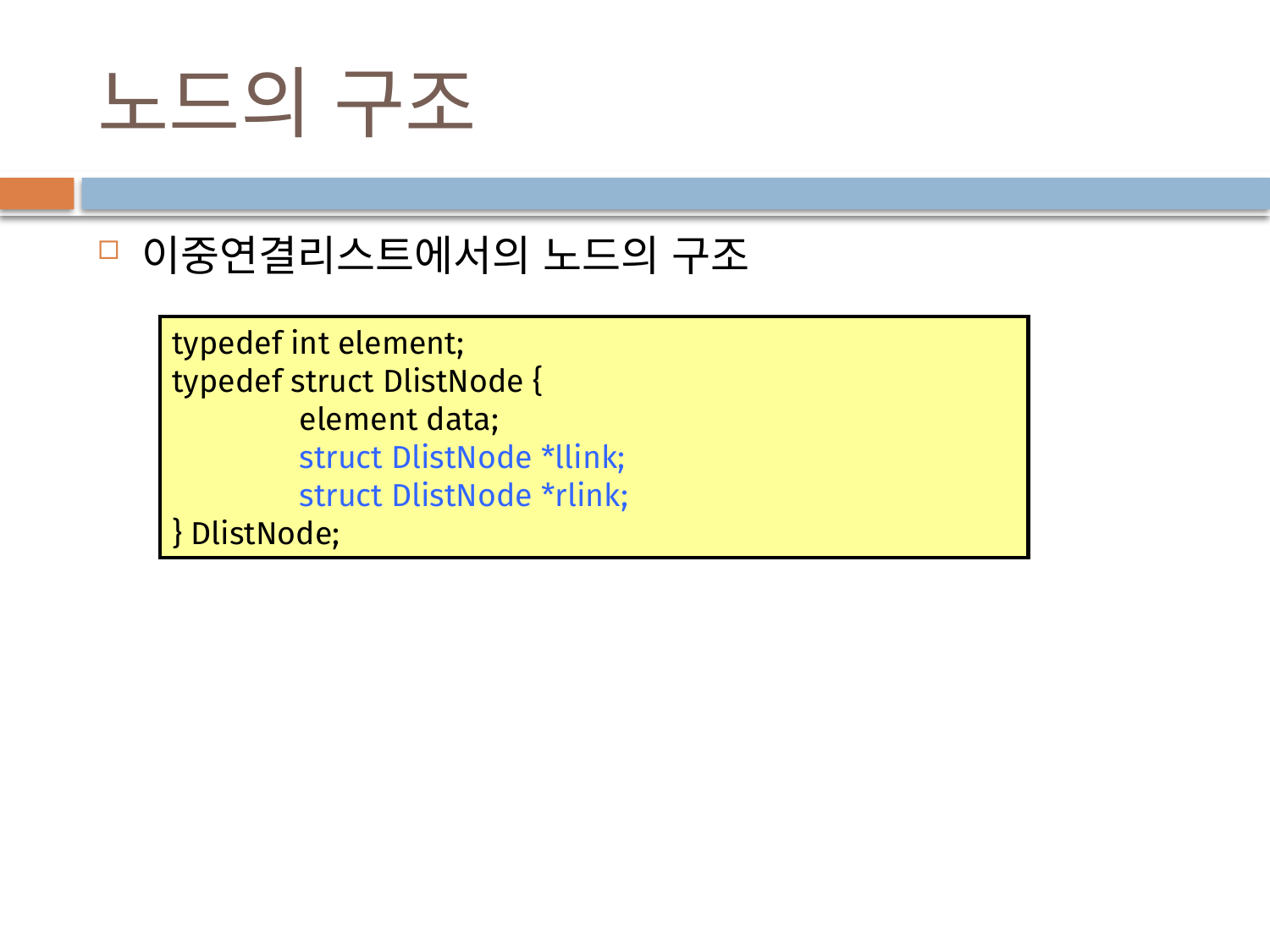

# 노드의 구조
이중연결리스트에서의 노드의 구조
typedef int element;
typedef struct DlistNode {
	element data;
	struct DlistNode *llink;
	struct DlistNode *rlink;
} DlistNode;